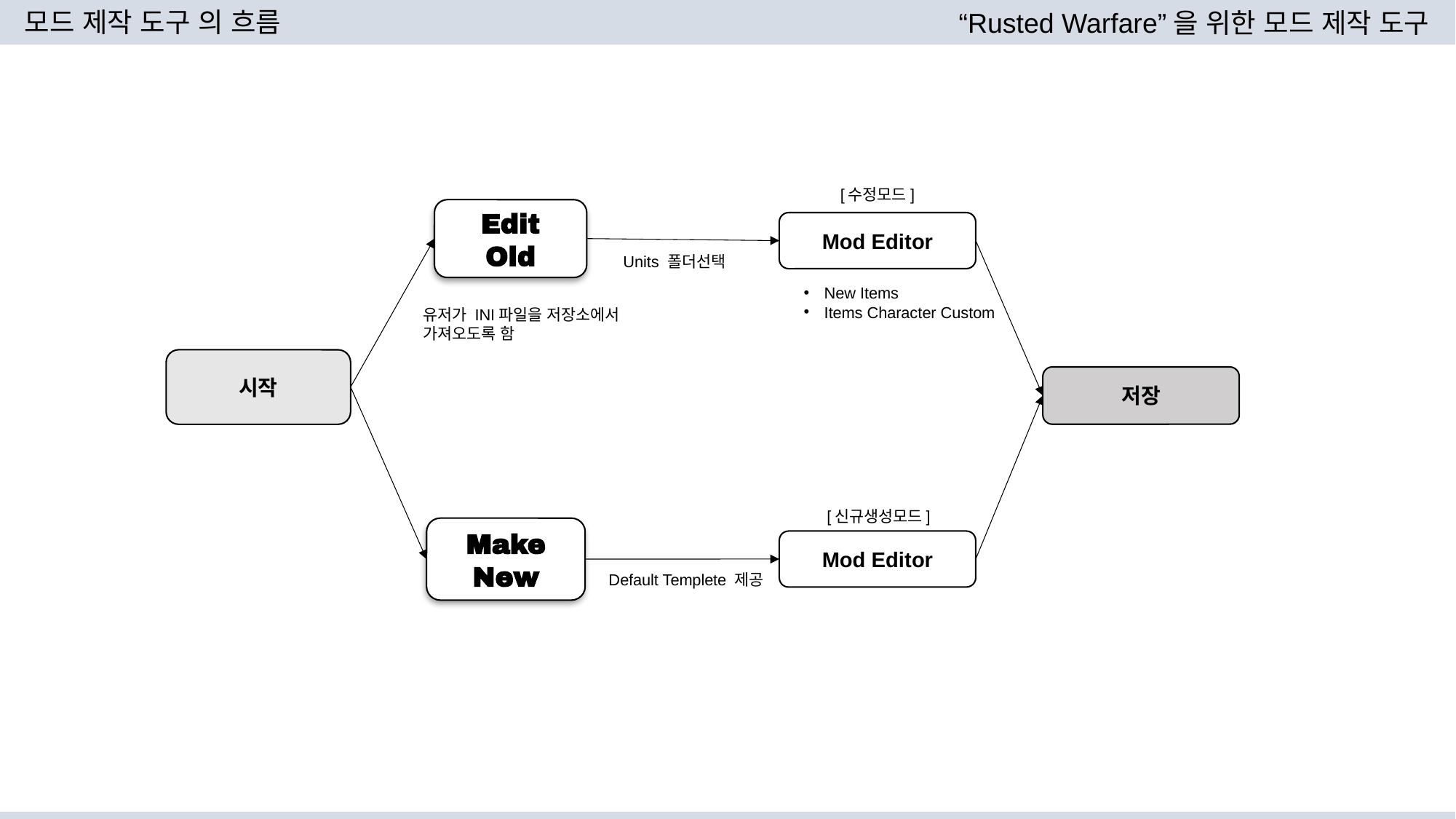

모드 제작 도구 의 흐름
[수정모드]
Edit
Old
Mod Editor
Units 폴더선택
New Items
Items Character Custom
유저가 INI파일을 저장소에서
가져오도록 함
시작
저장
[신규생성모드]
Make New
Mod Editor
Default Templete 제공